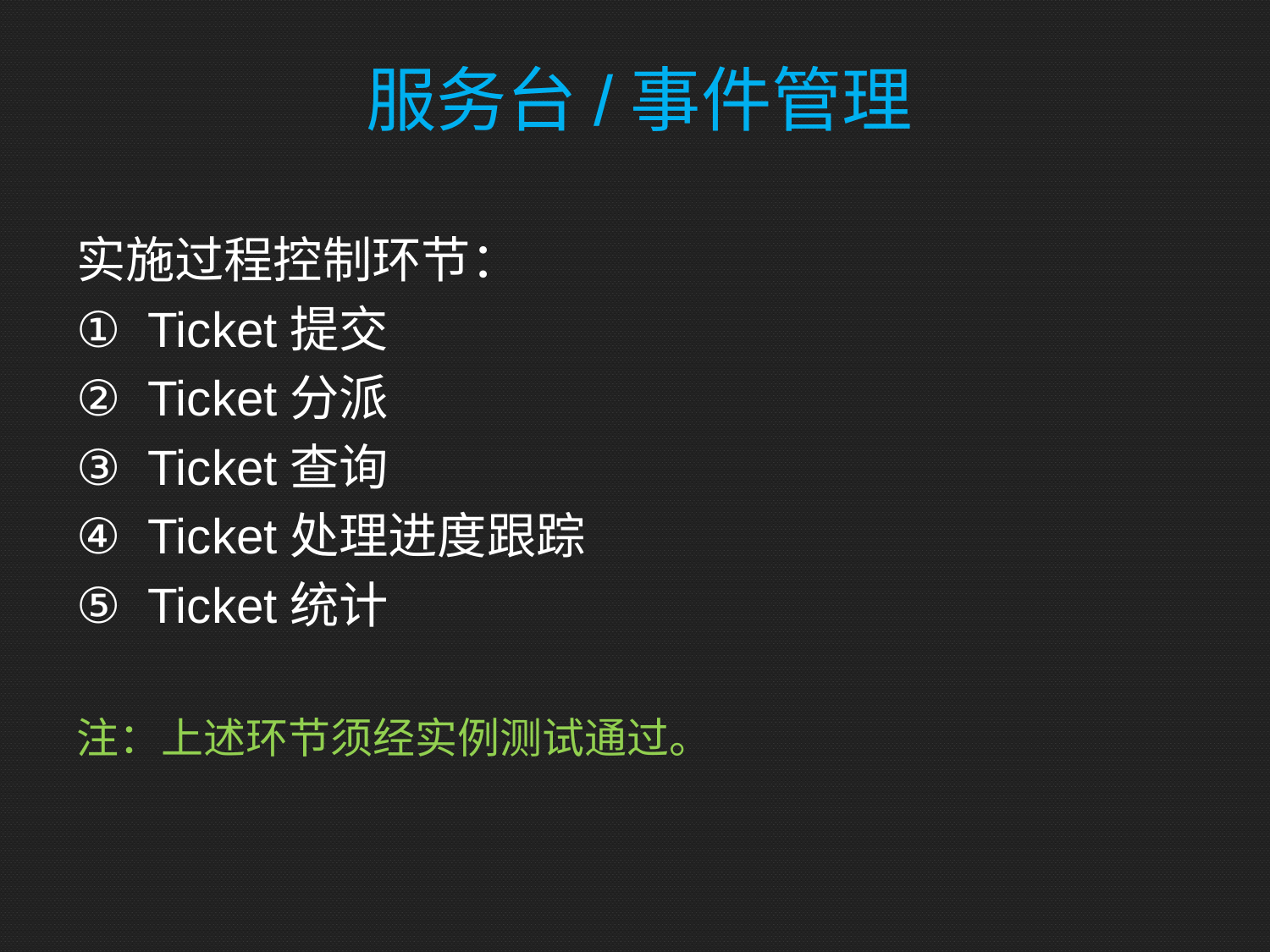

# 服务台/事件管理
实施过程控制环节：
Ticket提交
Ticket分派
Ticket查询
Ticket处理进度跟踪
Ticket统计

注：上述环节须经实例测试通过。